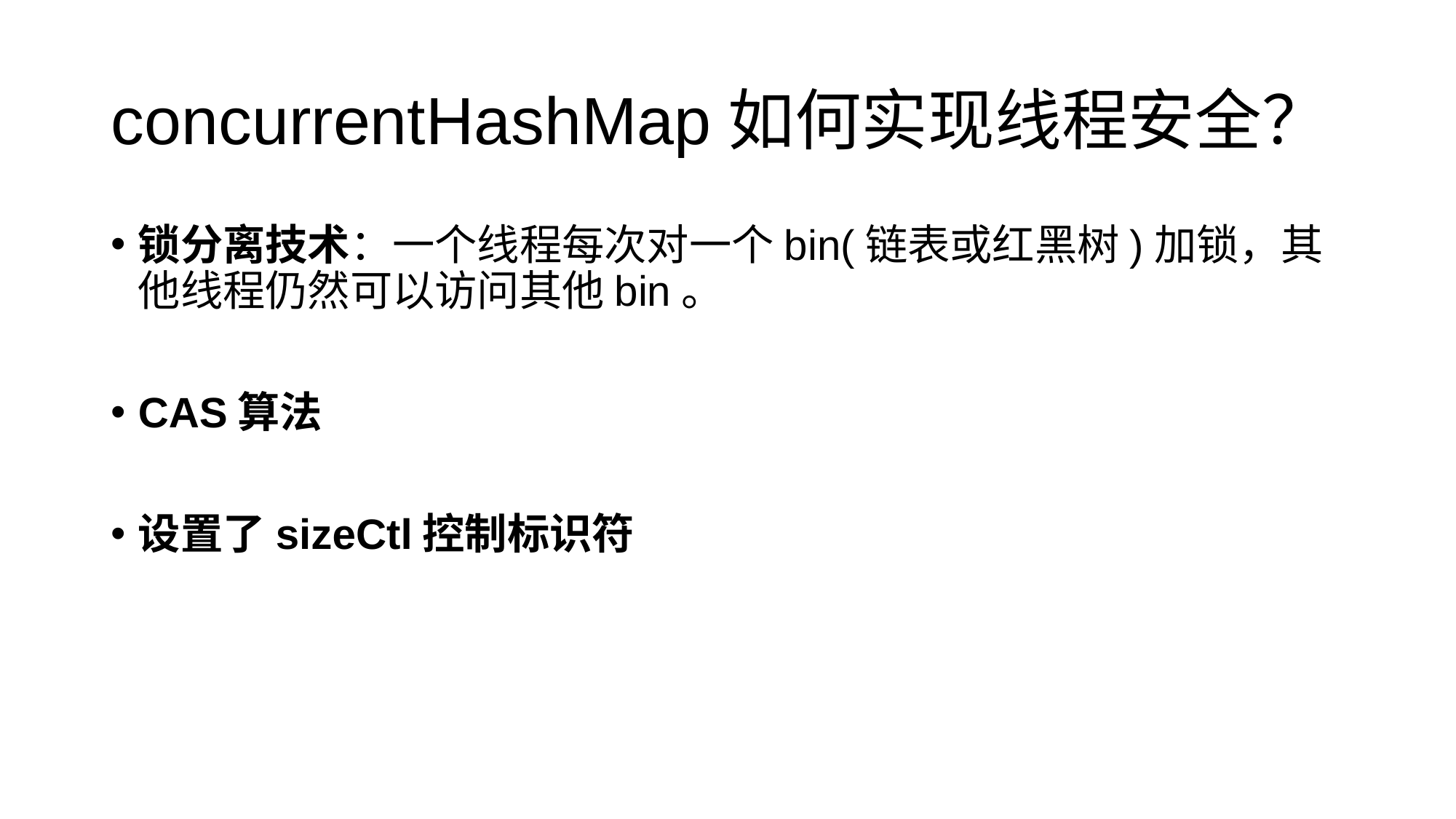

# concurrentHashMap如何实现线程安全？
锁分离技术：一个线程每次对一个bin(链表或红黑树)加锁，其他线程仍然可以访问其他bin。

CAS算法

设置了sizeCtl控制标识符